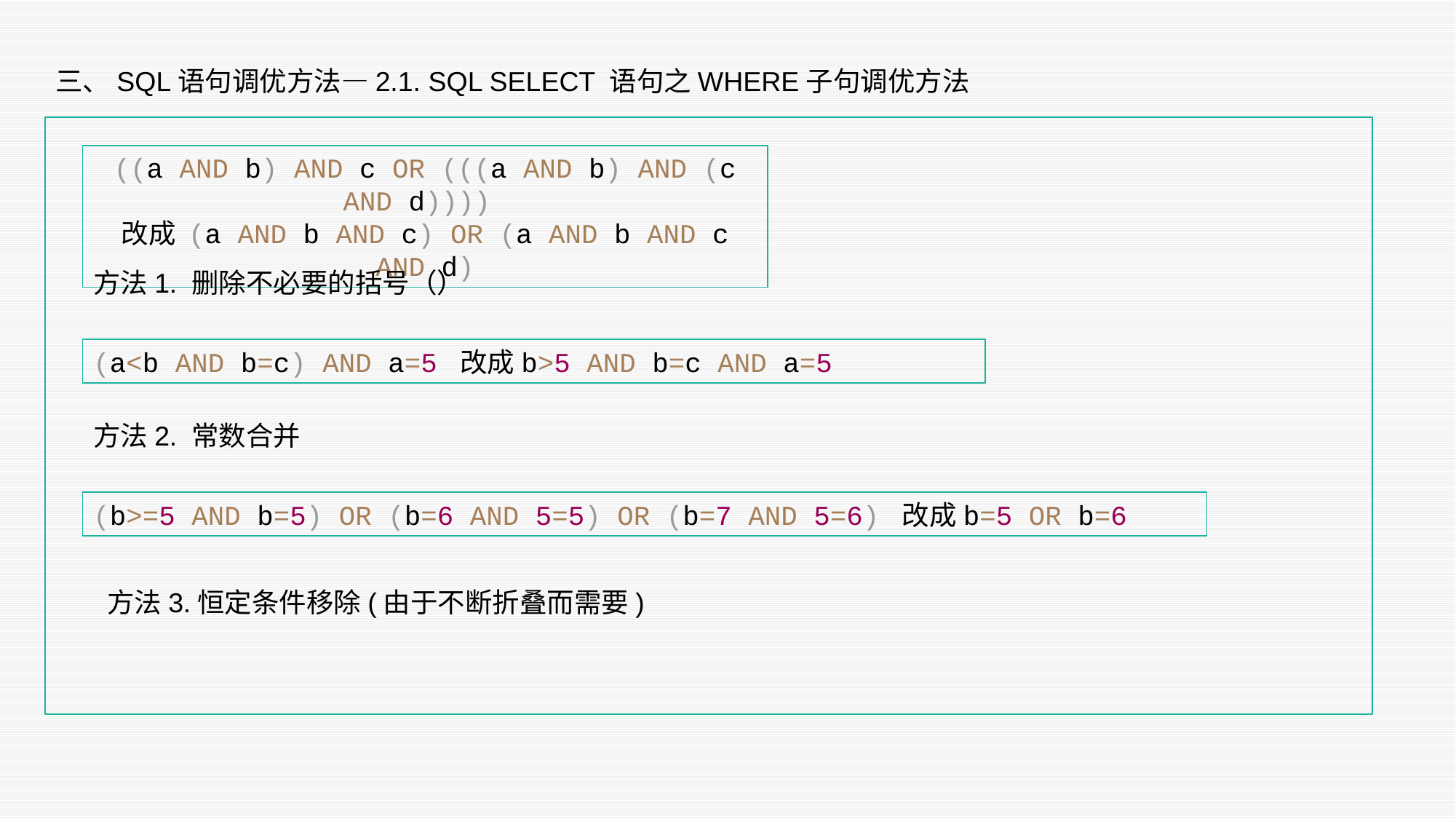

三、SQL语句调优方法—2.1. SQL SELECT 语句之WHERE子句调优方法

((a AND b) AND c OR (((a AND b) AND (c AND d))))
改成 (a AND b AND c) OR (a AND b AND c AND d)
方法1. 删除不必要的括号（）
(a<b AND b=c) AND a=5 改成b>5 AND b=c AND a=5
方法2. 常数合并
(b>=5 AND b=5) OR (b=6 AND 5=5) OR (b=7 AND 5=6) 改成b=5 OR b=6
方法3.恒定条件移除(由于不断折叠而需要)